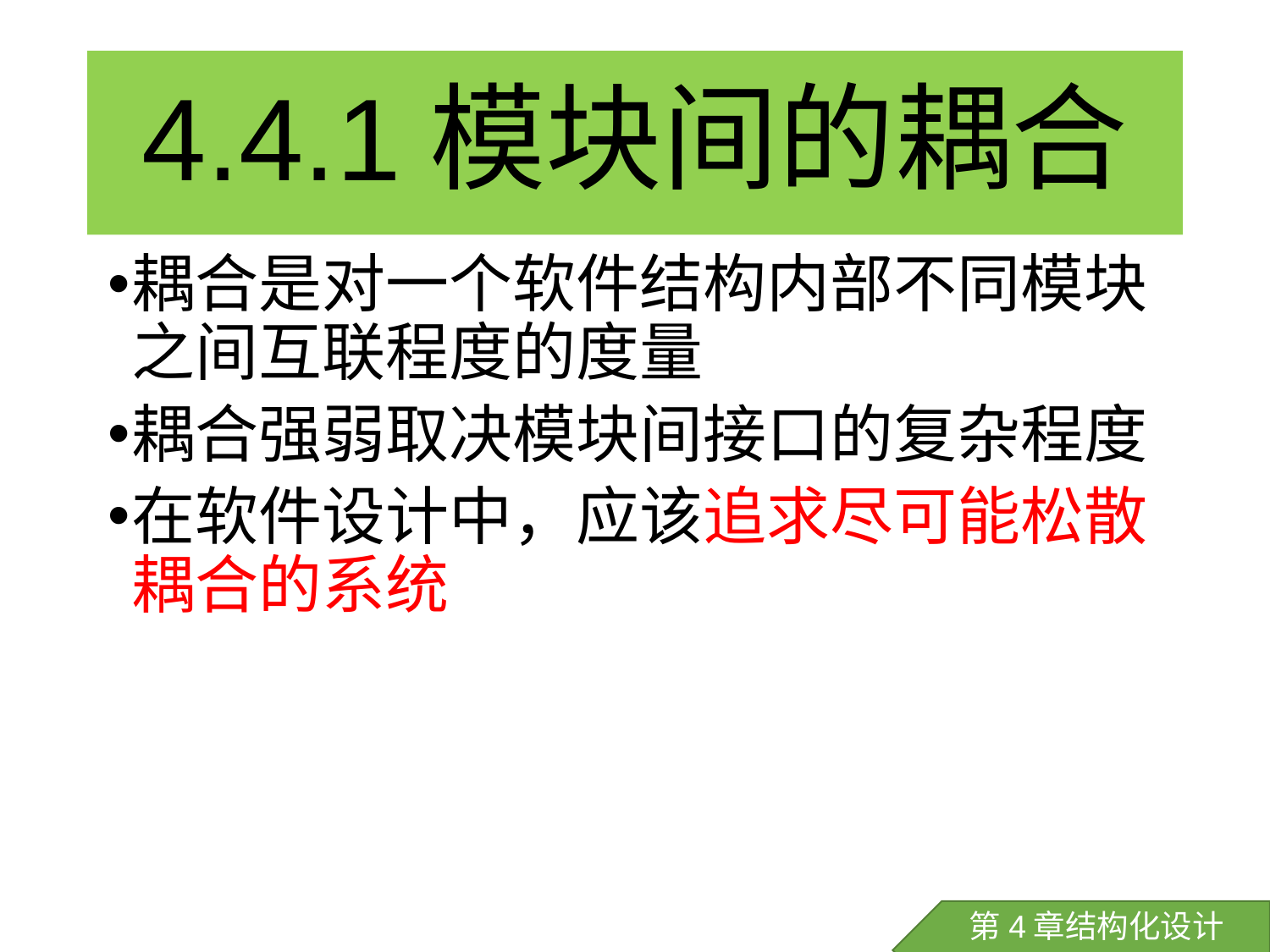

# 4.4.1模块间的耦合
耦合是对一个软件结构内部不同模块之间互联程度的度量
耦合强弱取决模块间接口的复杂程度
在软件设计中，应该追求尽可能松散耦合的系统
27
第4章结构化设计